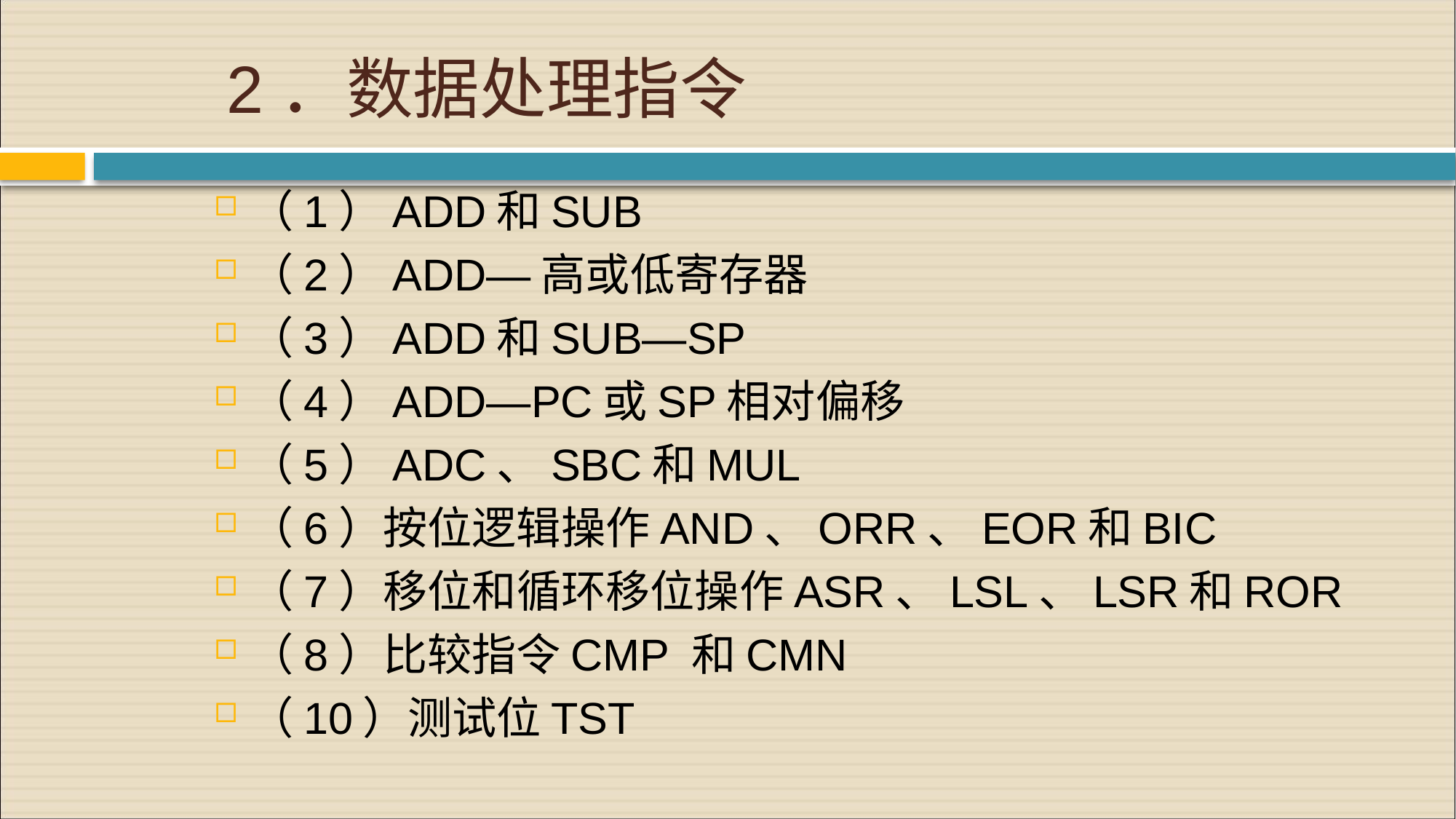

# 2．数据处理指令
（1）ADD和SUB
（2）ADD—高或低寄存器
（3）ADD和SUB—SP
（4）ADD—PC或SP相对偏移
（5）ADC、SBC和MUL
（6）按位逻辑操作AND、ORR、EOR和BIC
（7）移位和循环移位操作ASR、LSL、LSR和ROR
（8）比较指令CMP 和CMN
（10）测试位TST